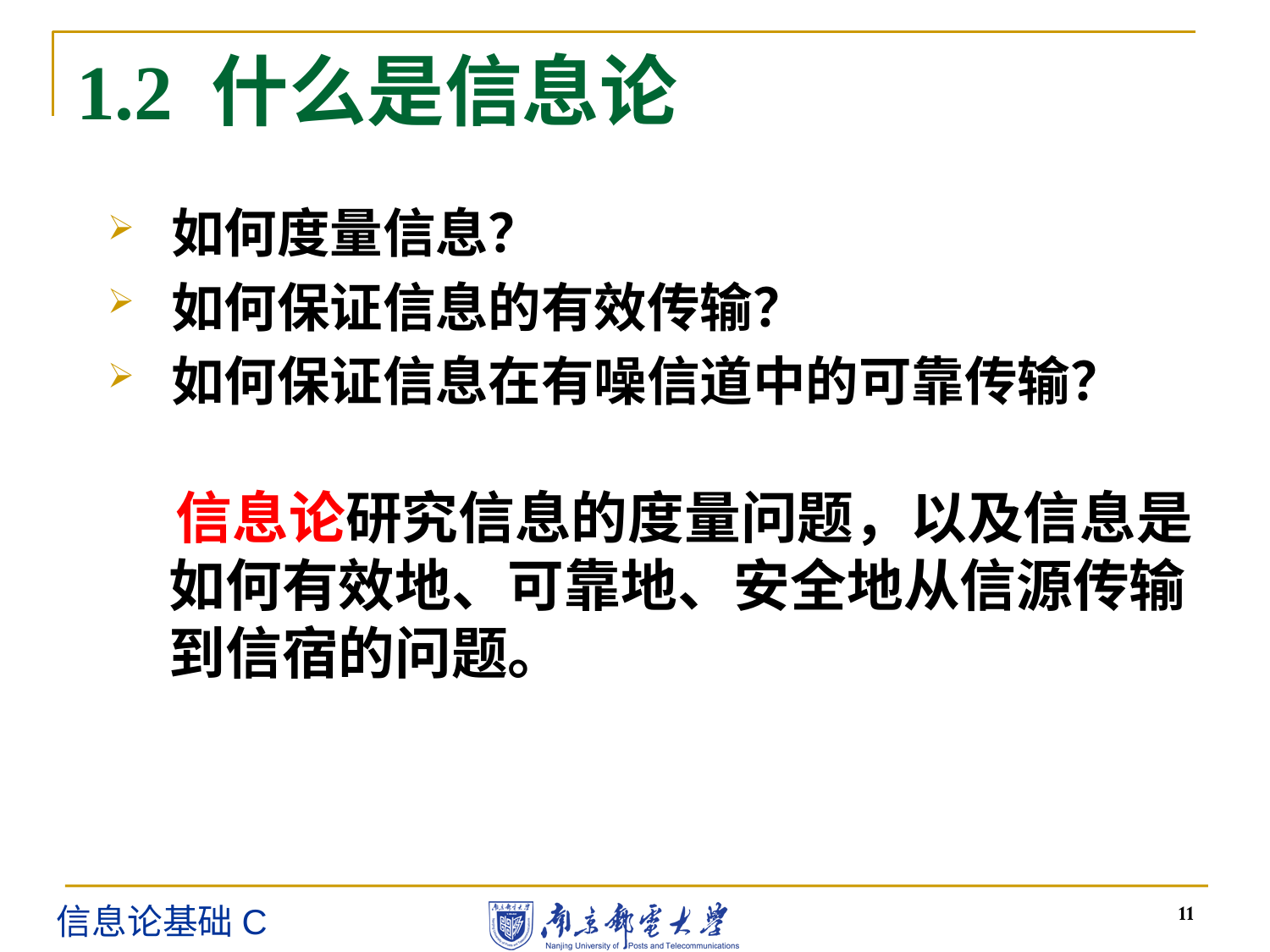

1.2 什么是信息论
如何度量信息？
如何保证信息的有效传输？
如何保证信息在有噪信道中的可靠传输？

   信息论研究信息的度量问题，以及信息是如何有效地、可靠地、安全地从信源传输到信宿的问题。
11